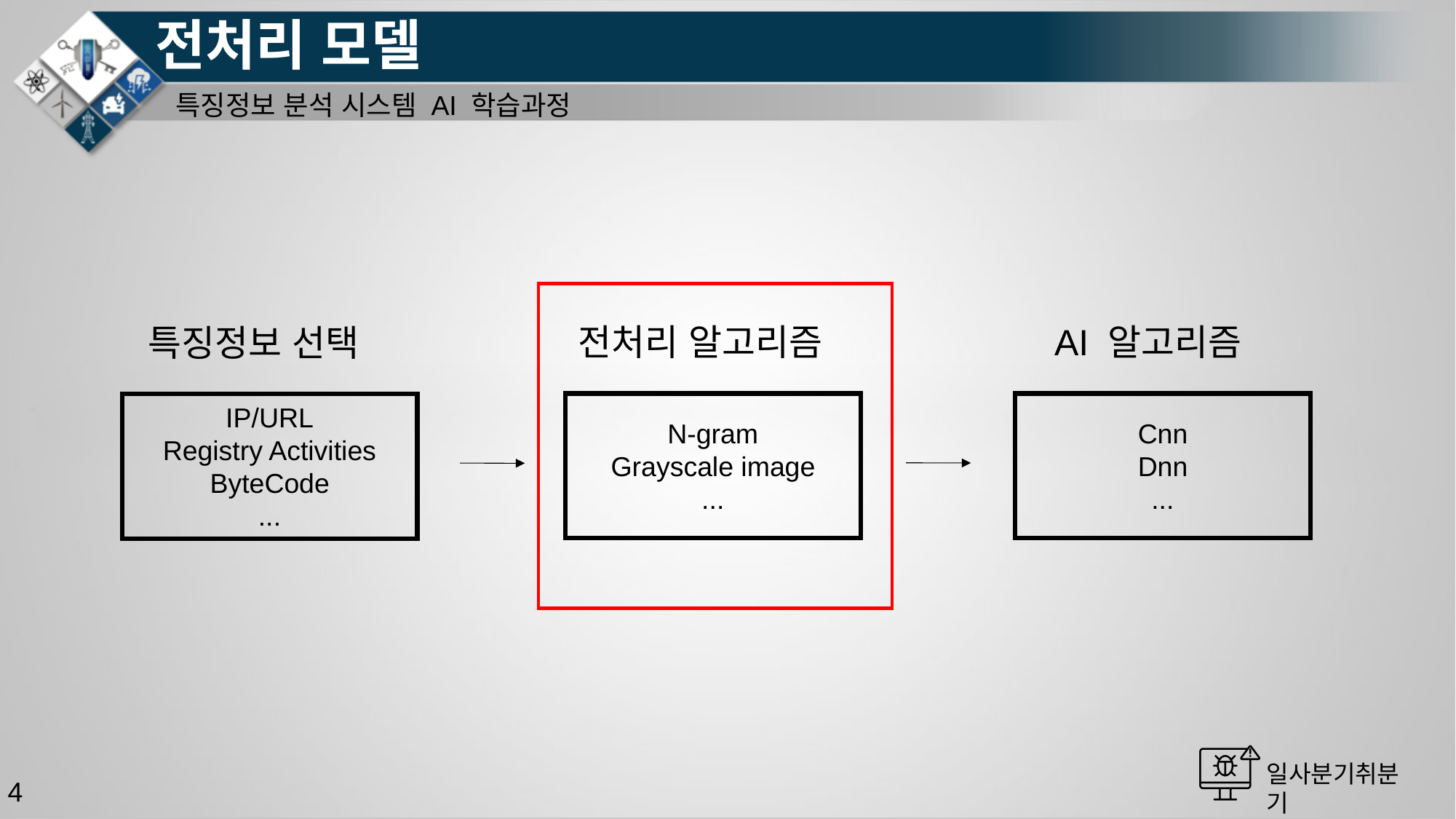

# 전처리 모델
특징정보 분석 시스템 AI 학습과정

전처리 알고리즘
AI 알고리즘
특징정보 선택
N-gram
Grayscale image
...
Cnn
Dnn
...
IP/URL
Registry Activities
ByteCode
...